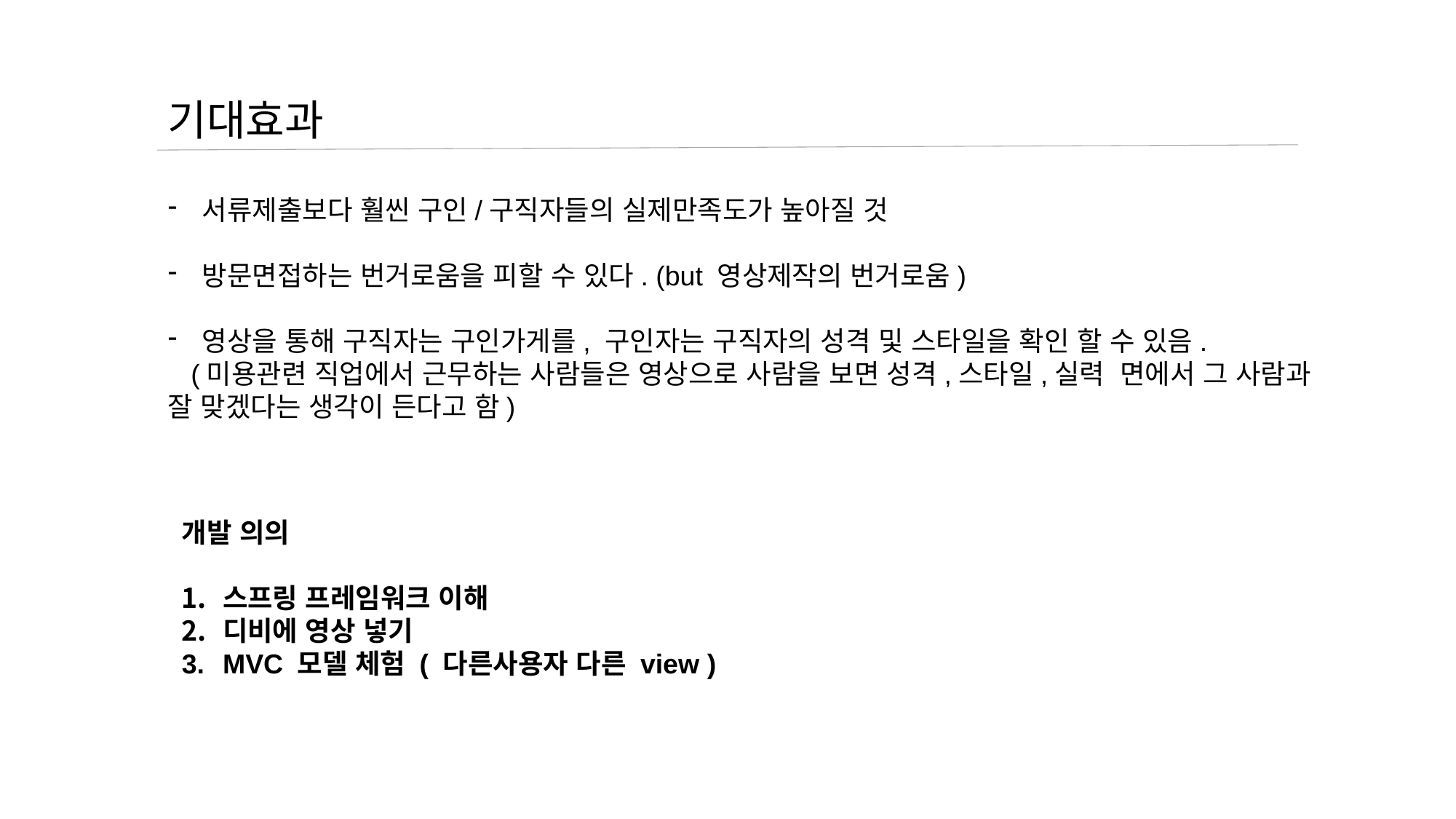

기대효과
서류제출보다 훨씬 구인/구직자들의 실제만족도가 높아질 것

방문면접하는 번거로움을 피할 수 있다. (but 영상제작의 번거로움)

영상을 통해 구직자는 구인가게를, 구인자는 구직자의 성격 및 스타일을 확인 할 수 있음.
   (미용관련 직업에서 근무하는 사람들은 영상으로 사람을 보면 성격,스타일,실력  면에서 그 사람과 잘 맞겠다는 생각이 든다고 함)
개발 의의

스프링 프레임워크 이해
디비에 영상 넣기
MVC 모델 체험 ( 다른사용자 다른 view )